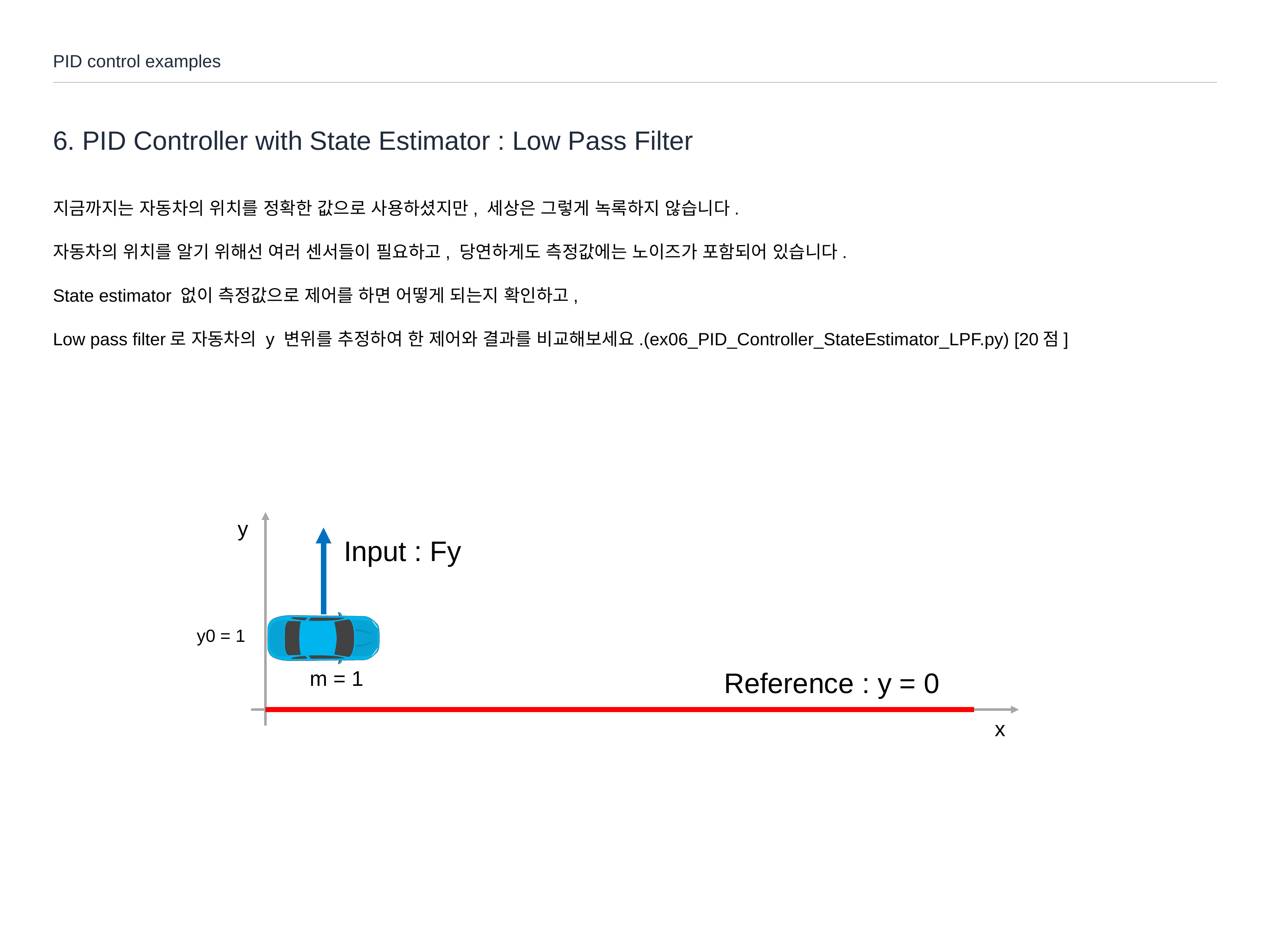

PID control examples
# 6. PID Controller with State Estimator : Low Pass Filter
지금까지는 자동차의 위치를 정확한 값으로 사용하셨지만, 세상은 그렇게 녹록하지 않습니다.
자동차의 위치를 알기 위해선 여러 센서들이 필요하고, 당연하게도 측정값에는 노이즈가 포함되어 있습니다.
State estimator 없이 측정값으로 제어를 하면 어떻게 되는지 확인하고,
Low pass filter로 자동차의 y 변위를 추정하여 한 제어와 결과를 비교해보세요.(ex06_PID_Controller_StateEstimator_LPF.py) [20점]

y
Input : Fy

y0 = 1
m = 1
Reference : y = 0
x